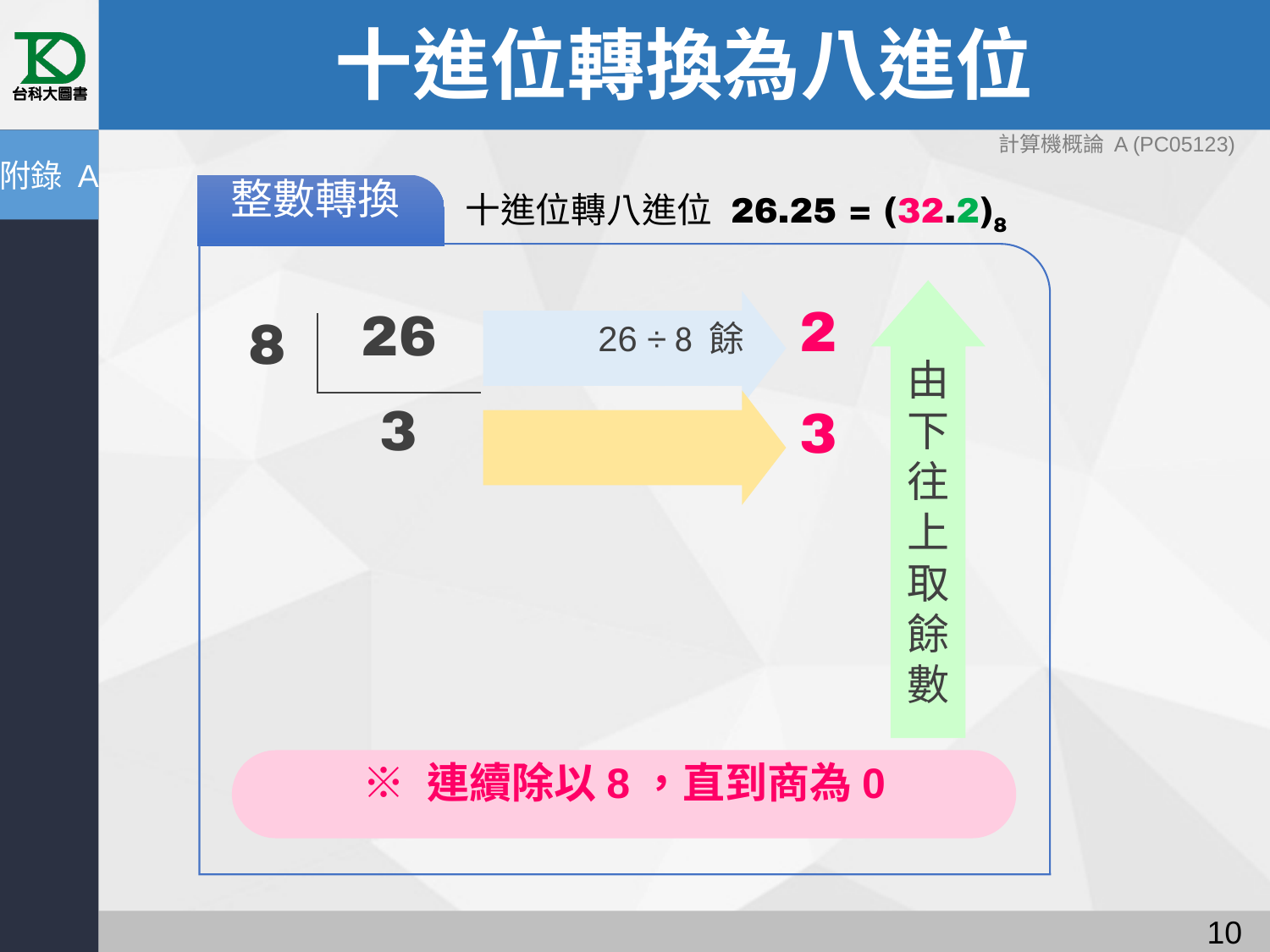

# 十進位轉換為八進位
計算機概論 A (PC05123)
附錄 A
整數轉換

2
26 ÷ 8 餘
8
26

3
3
由下往上取餘數
※ 連續除以8，直到商為0
十進位轉八進位 26.25 = (32.2)8
10